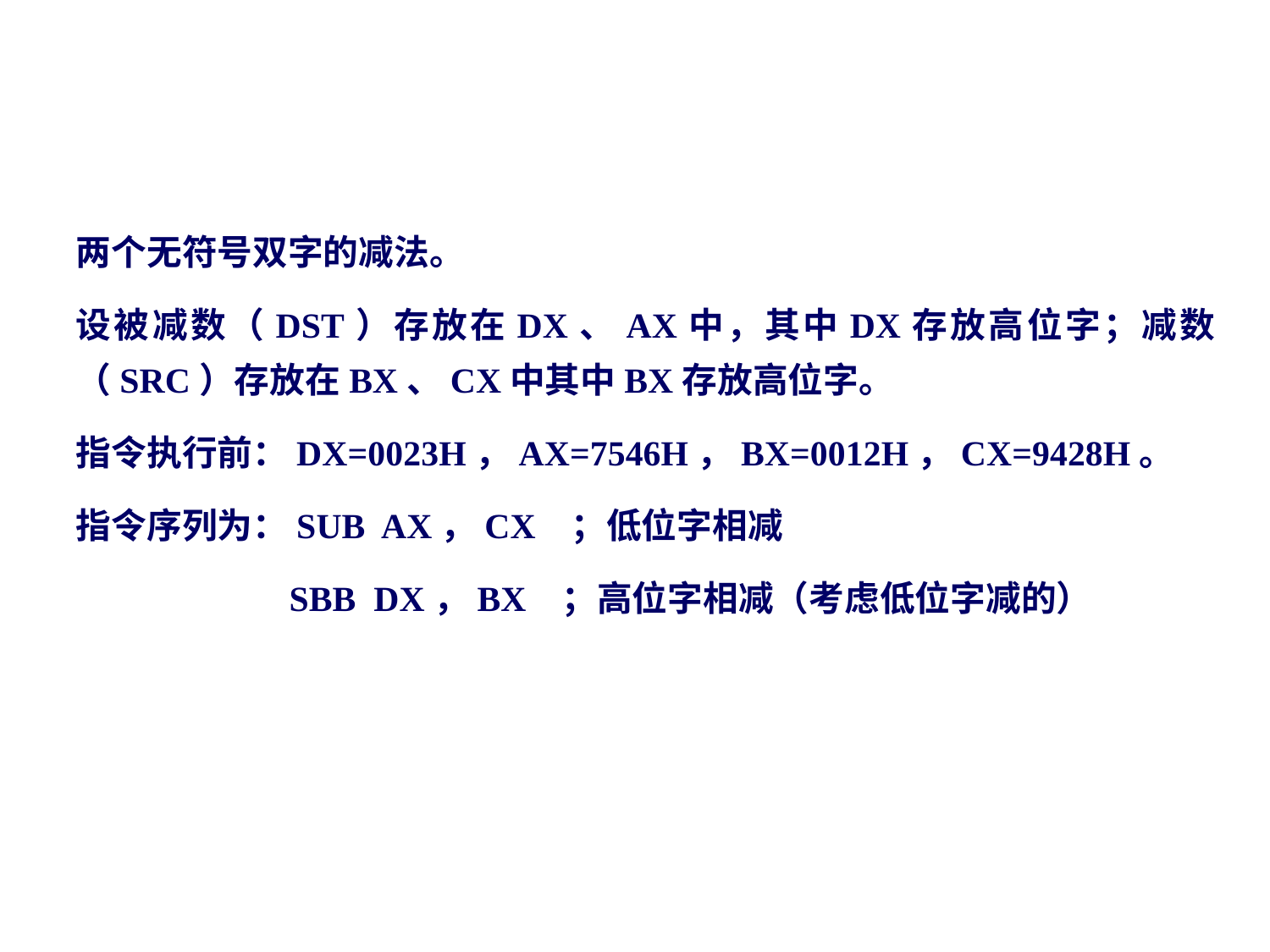

#
两个无符号双字的减法。
设被减数（DST）存放在DX、AX中，其中DX存放高位字；减数（SRC）存放在BX、CX中其中BX存放高位字。
指令执行前：DX=0023H，AX=7546H，BX=0012H，CX=9428H。
指令序列为：SUB  AX，CX   ；低位字相减
                        SBB  DX，BX   ；高位字相减（考虑低位字减的）